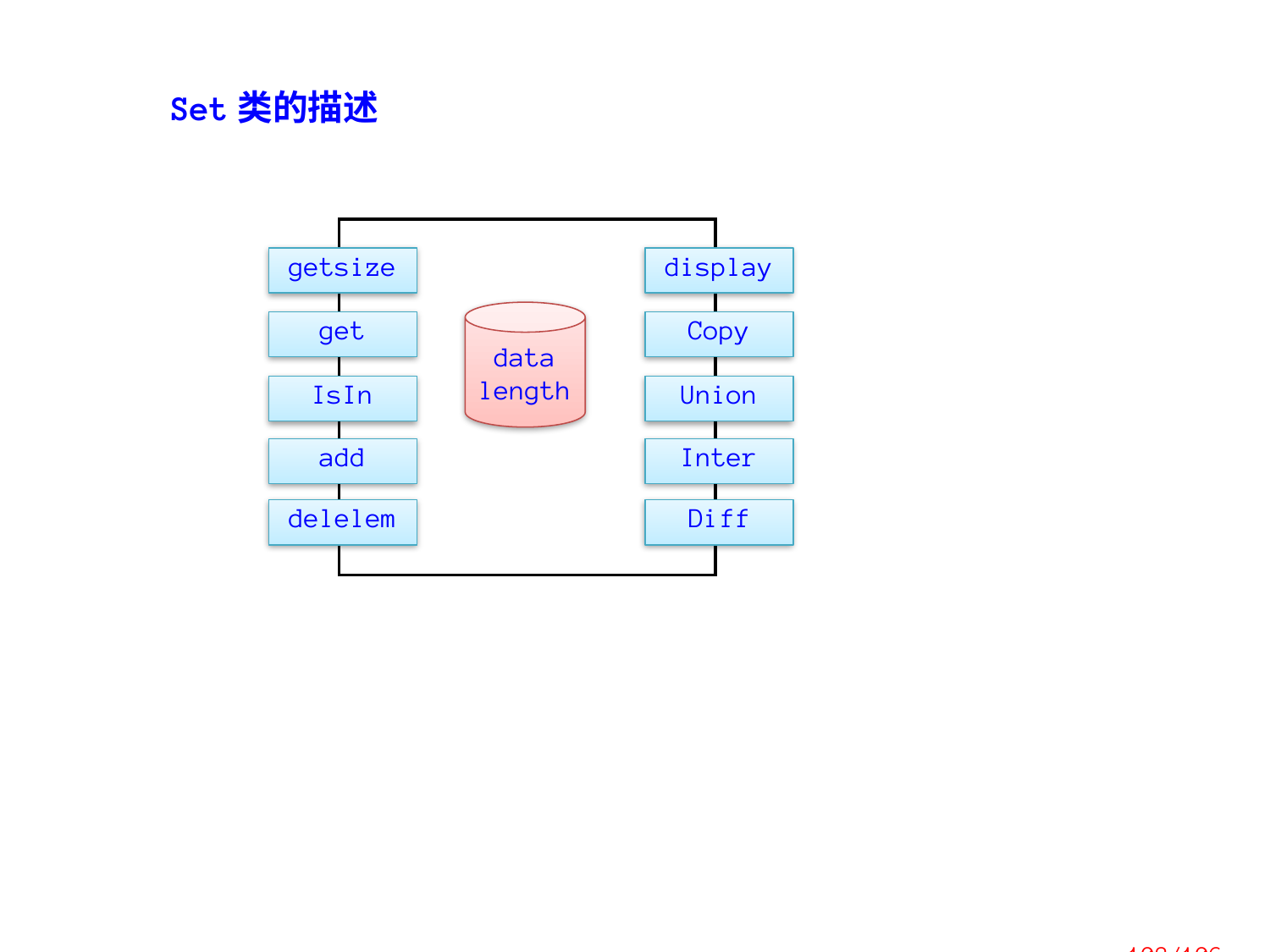

Set类的描述

getsize
display
data
length
get
Copy
IsIn
Union
add
Inter
delelem
Diff
                 103/106